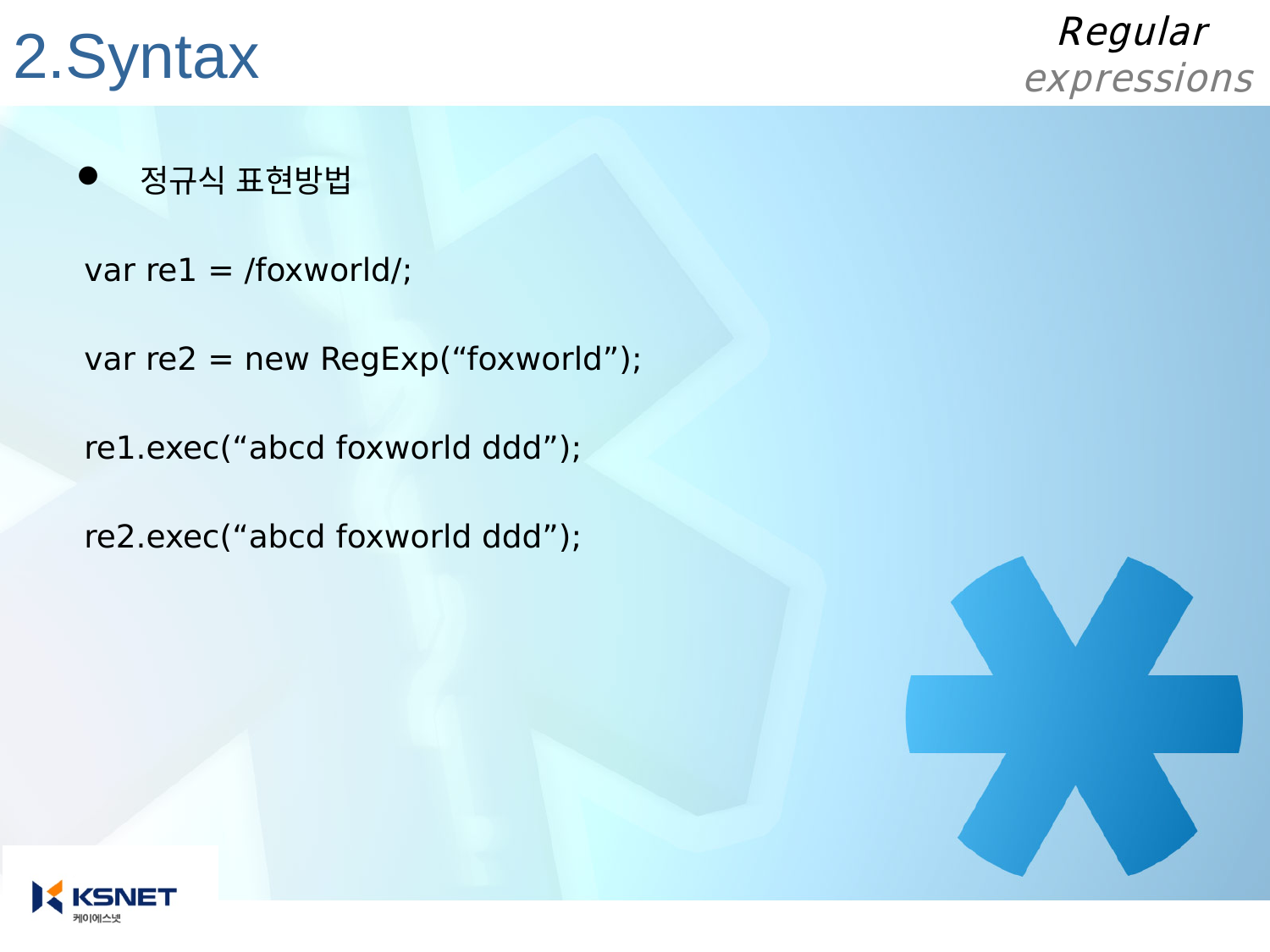

# 2.Syntax

정규식 표현방법

	var re1 = /foxworld/;

	var re2 = new RegExp(“foxworld”);

	re1.exec(“abcd foxworld ddd”);

	re2.exec(“abcd foxworld ddd”);